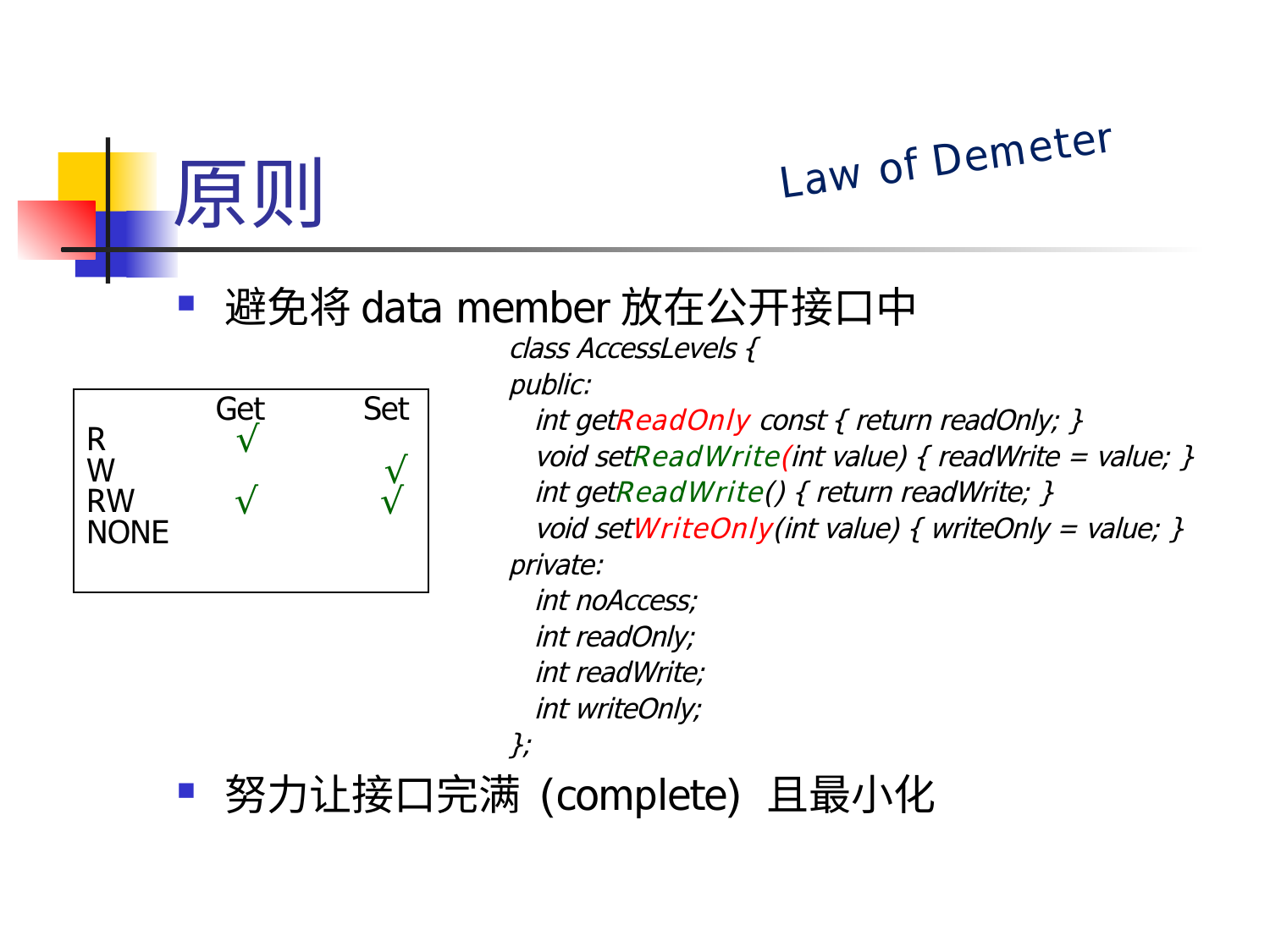

# 原则
Law of Demeter
避免将data member放在公开接口中

努力让接口完满 (complete) 且最小化
class AccessLevels {
public:
   int getReadOnly const { return readOnly; }
   void setReadWrite(int value) { readWrite = value; }
   int getReadWrite() { return readWrite; }
   void setWriteOnly(int value) { writeOnly = value; }
private:
   int noAccess;
   int readOnly;
   int readWrite;
   int writeOnly;
};
| Get Set R √ W √ RW √ √ NONE |
| --- |